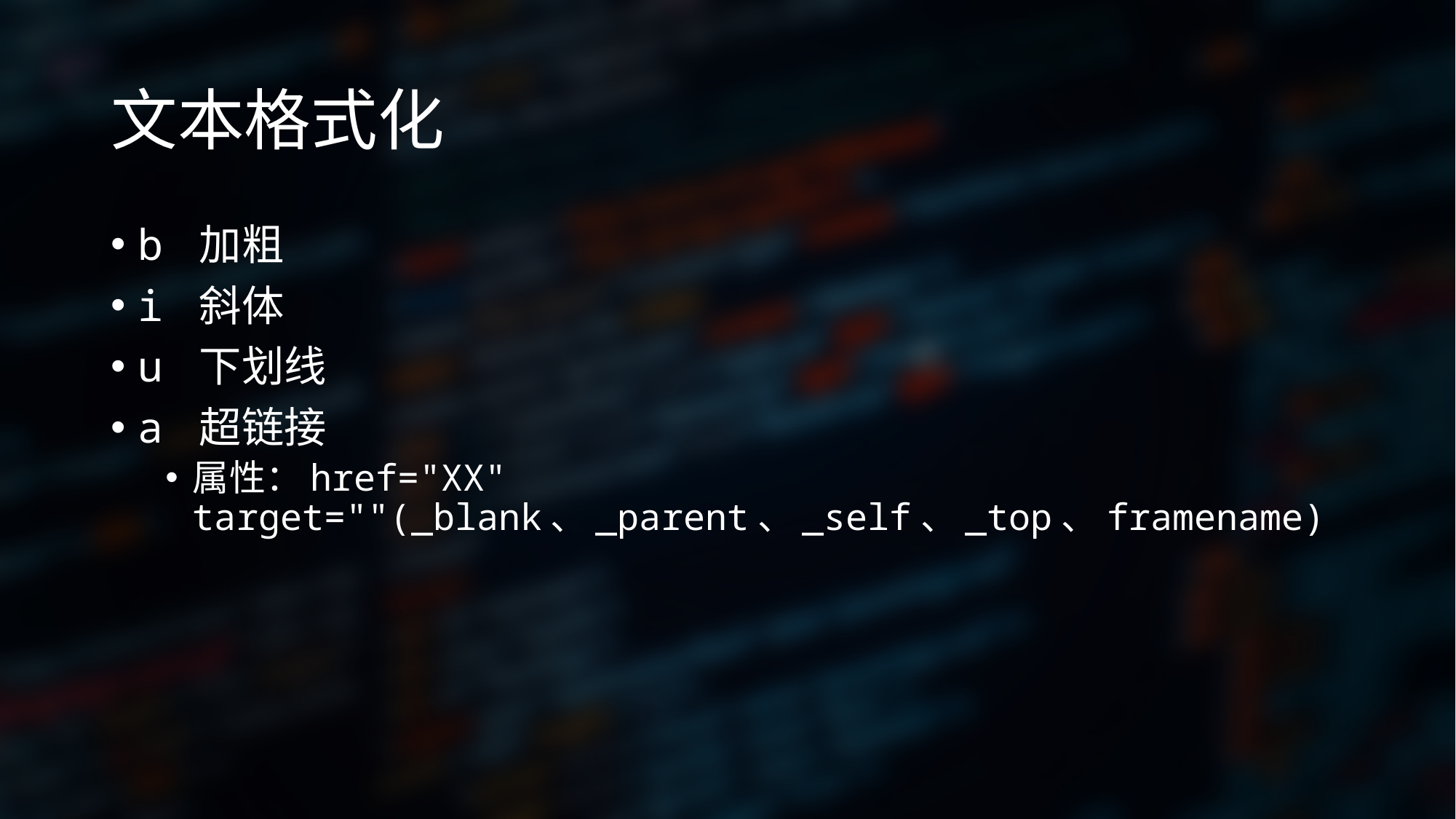

# 文本格式化
b 加粗
i 斜体
u 下划线
a 超链接
属性：href="XX" target=""(_blank、_parent、_self、_top、framename)